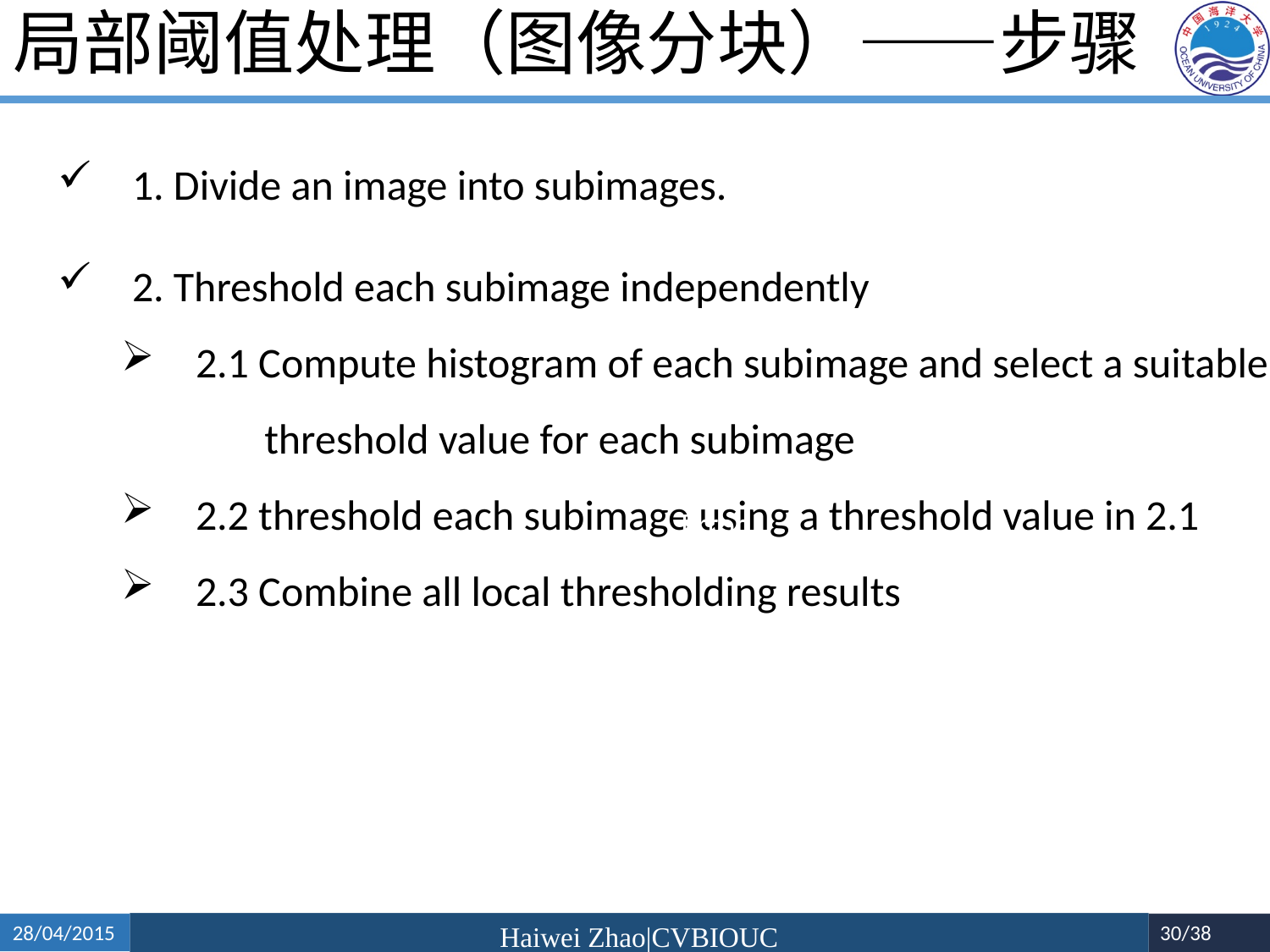

# 局部阈值处理（图像分块）——步骤

1. Divide an image into subimages.

2. Threshold each subimage independently
2.1 Compute histogram of each subimage and select a suitable
               threshold value for each subimage
2.2 threshold each subimage using a threshold value in 2.1
2.3 Combine all local thresholding results
Error